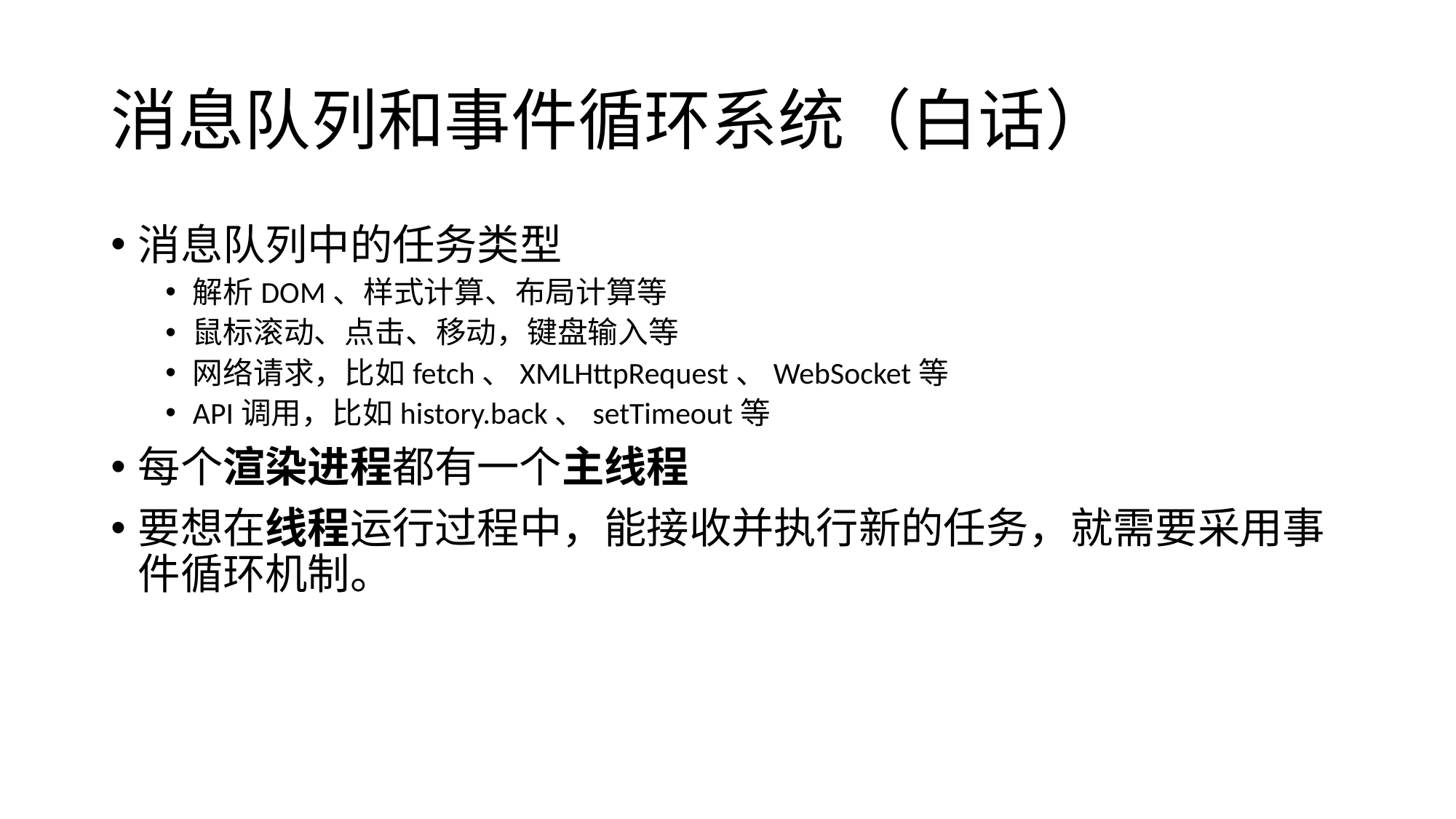

# 消息队列和事件循环系统（白话）
消息队列中的任务类型
解析DOM、样式计算、布局计算等
鼠标滚动、点击、移动，键盘输入等
网络请求，比如fetch、XMLHttpRequest、WebSocket等
API调用，比如history.back、setTimeout等
每个渲染进程都有一个主线程
要想在线程运行过程中，能接收并执行新的任务，就需要采用事件循环机制。